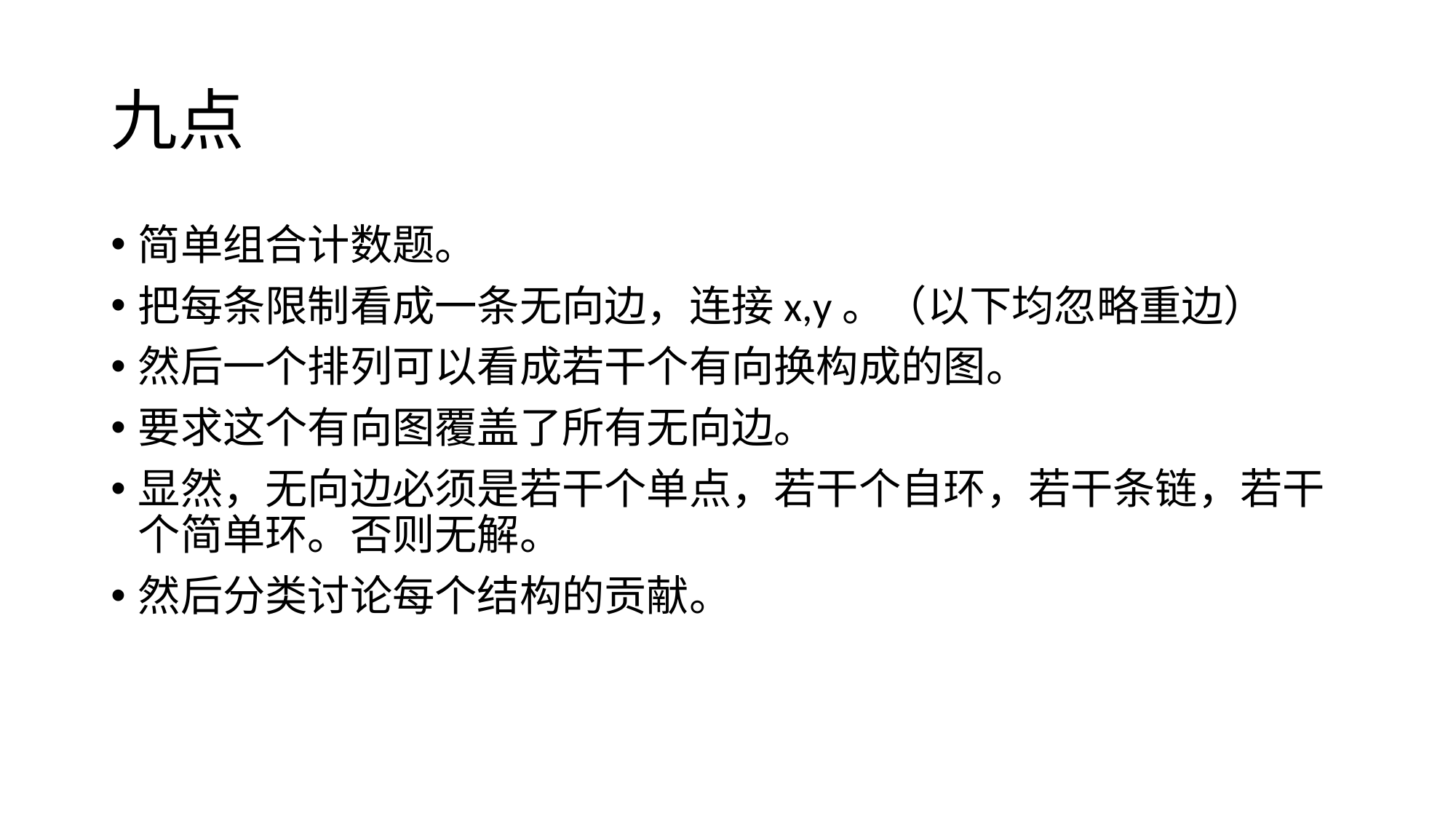

# 九点
简单组合计数题。
把每条限制看成一条无向边，连接x,y。（以下均忽略重边）
然后一个排列可以看成若干个有向换构成的图。
要求这个有向图覆盖了所有无向边。
显然，无向边必须是若干个单点，若干个自环，若干条链，若干个简单环。否则无解。
然后分类讨论每个结构的贡献。